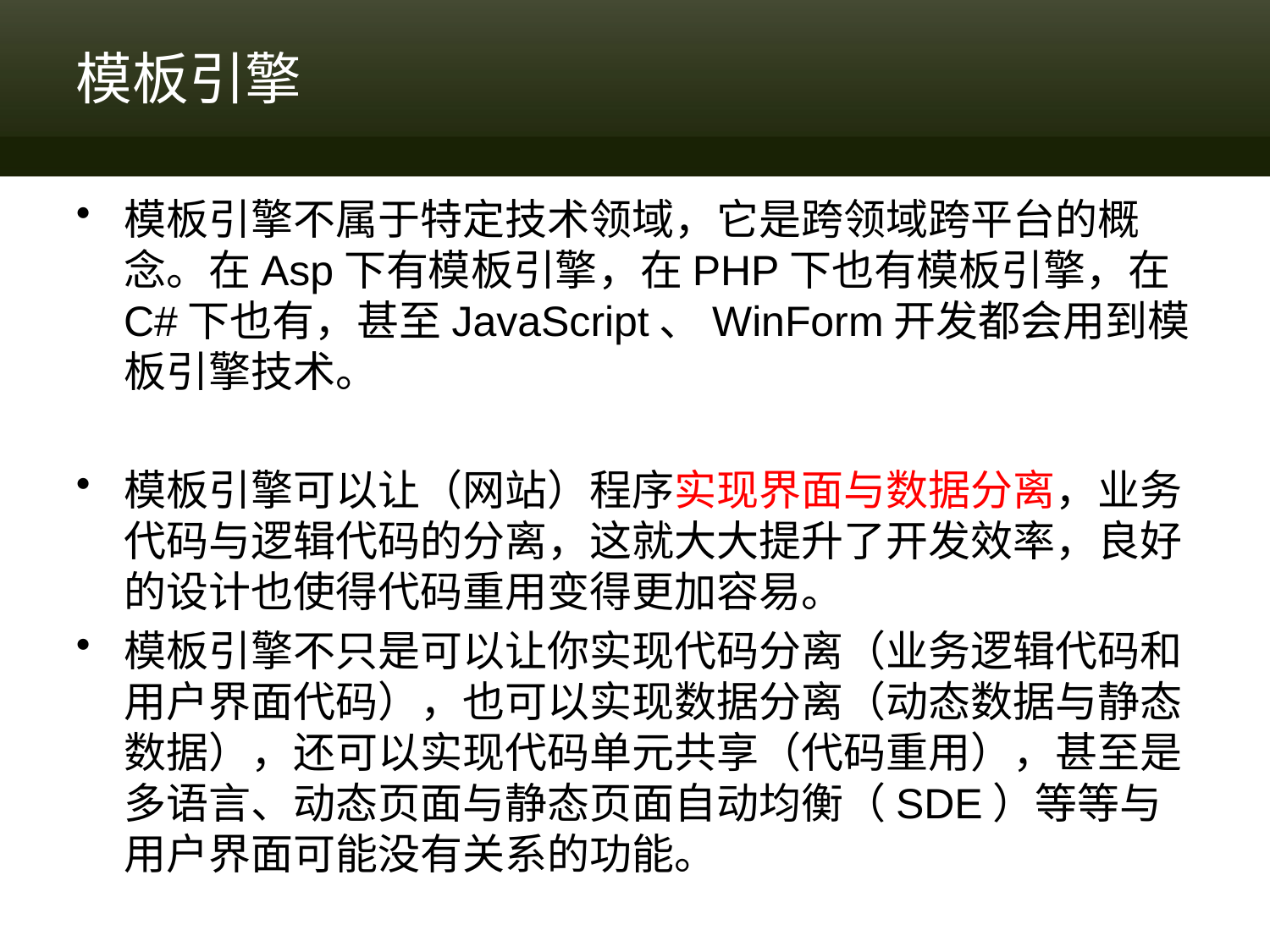

# 模板引擎
模板引擎不属于特定技术领域，它是跨领域跨平台的概念。在Asp下有模板引擎，在PHP下也有模板引擎，在C#下也有，甚至JavaScript、WinForm开发都会用到模板引擎技术。

模板引擎可以让（网站）程序实现界面与数据分离，业务代码与逻辑代码的分离，这就大大提升了开发效率，良好的设计也使得代码重用变得更加容易。
模板引擎不只是可以让你实现代码分离（业务逻辑代码和用户界面代码），也可以实现数据分离（动态数据与静态数据），还可以实现代码单元共享（代码重用），甚至是多语言、动态页面与静态页面自动均衡（SDE）等等与用户界面可能没有关系的功能。